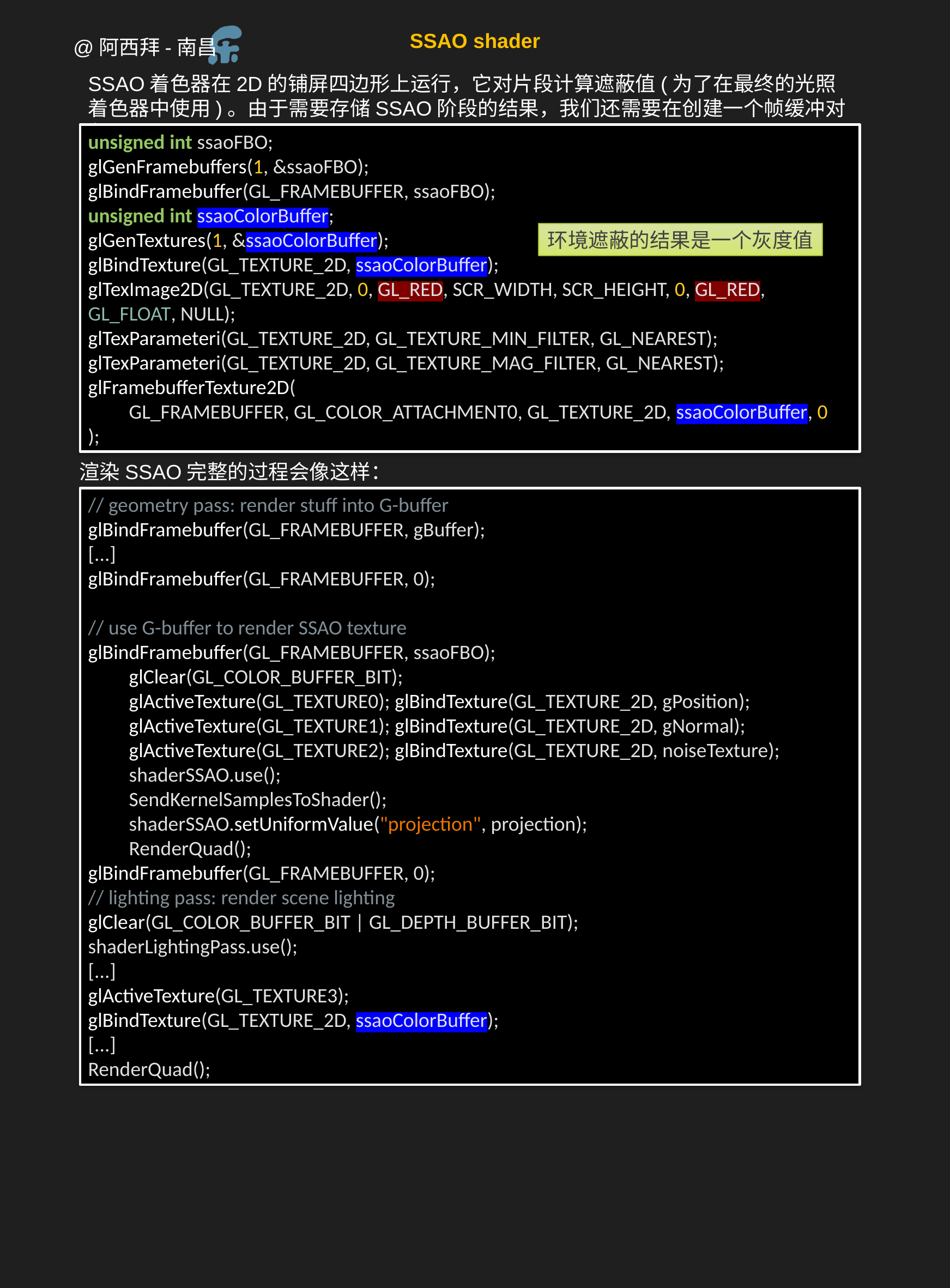

SSAO shader
SSAO着色器在2D的铺屏四边形上运行，它对片段计算遮蔽值(为了在最终的光照着色器中使用)。由于需要存储SSAO阶段的结果，我们还需要在创建一个帧缓冲对象：
unsigned int ssaoFBO;
glGenFramebuffers(1, &ssaoFBO);
glBindFramebuffer(GL_FRAMEBUFFER, ssaoFBO);
unsigned int ssaoColorBuffer;
glGenTextures(1, &ssaoColorBuffer);
glBindTexture(GL_TEXTURE_2D, ssaoColorBuffer);
glTexImage2D(GL_TEXTURE_2D, 0, GL_RED, SCR_WIDTH, SCR_HEIGHT, 0, GL_RED, GL_FLOAT, NULL);
glTexParameteri(GL_TEXTURE_2D, GL_TEXTURE_MIN_FILTER, GL_NEAREST);
glTexParameteri(GL_TEXTURE_2D, GL_TEXTURE_MAG_FILTER, GL_NEAREST);
glFramebufferTexture2D(
GL_FRAMEBUFFER, GL_COLOR_ATTACHMENT0, GL_TEXTURE_2D, ssaoColorBuffer, 0
);
环境遮蔽的结果是一个灰度值
渲染SSAO完整的过程会像这样：
// geometry pass: render stuff into G-buffer
glBindFramebuffer(GL_FRAMEBUFFER, gBuffer);
[...]
glBindFramebuffer(GL_FRAMEBUFFER, 0);

// use G-buffer to render SSAO texture
glBindFramebuffer(GL_FRAMEBUFFER, ssaoFBO);
glClear(GL_COLOR_BUFFER_BIT);
glActiveTexture(GL_TEXTURE0); glBindTexture(GL_TEXTURE_2D, gPosition);
glActiveTexture(GL_TEXTURE1); glBindTexture(GL_TEXTURE_2D, gNormal);
glActiveTexture(GL_TEXTURE2); glBindTexture(GL_TEXTURE_2D, noiseTexture);
shaderSSAO.use();
SendKernelSamplesToShader();
shaderSSAO.setUniformValue("projection", projection);
RenderQuad();
glBindFramebuffer(GL_FRAMEBUFFER, 0);
// lighting pass: render scene lighting
glClear(GL_COLOR_BUFFER_BIT | GL_DEPTH_BUFFER_BIT);
shaderLightingPass.use();
[...]
glActiveTexture(GL_TEXTURE3);
glBindTexture(GL_TEXTURE_2D, ssaoColorBuffer);
[...]
RenderQuad();
We now have all the relevant input data we need to implement SSAO.